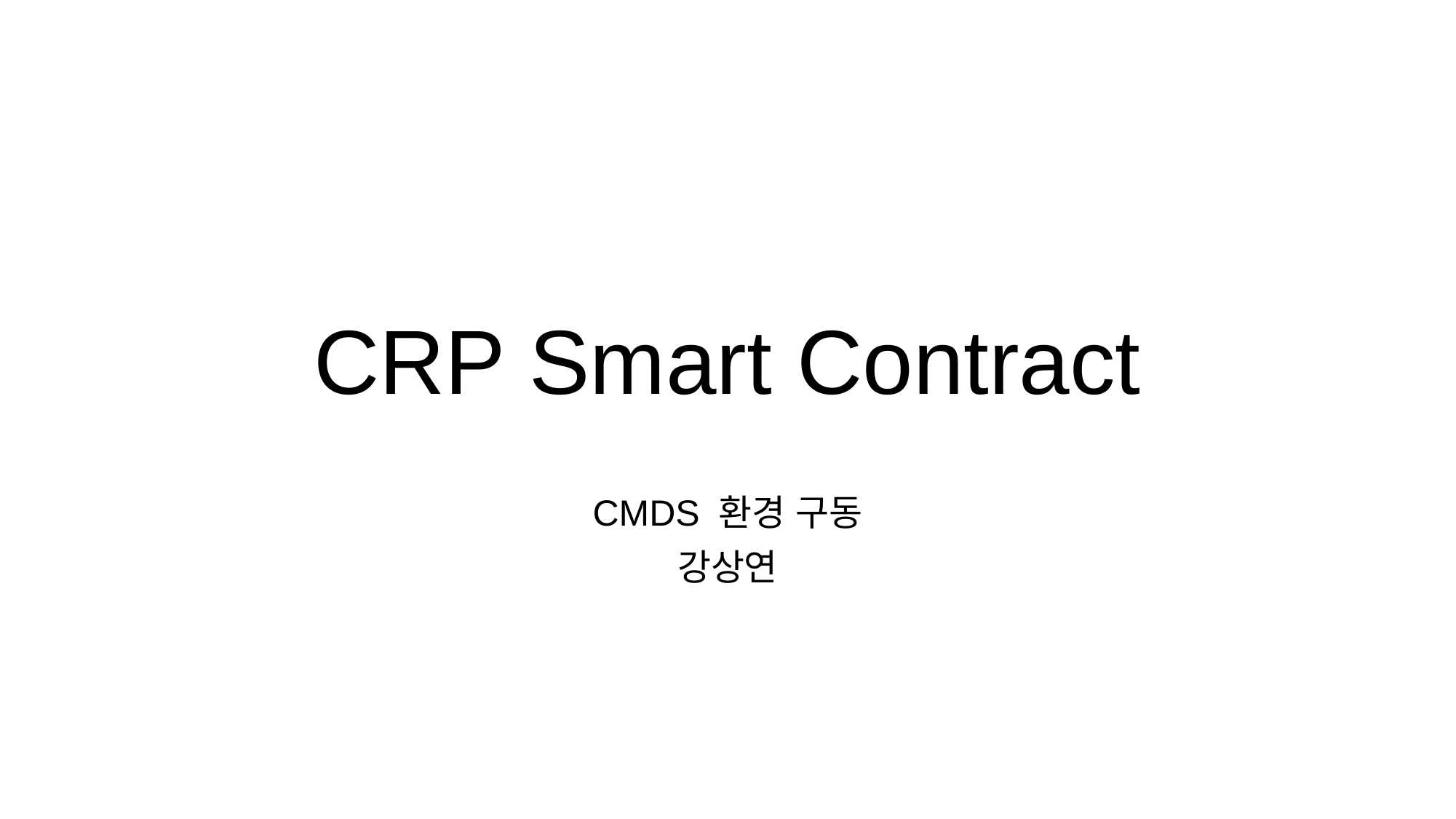

# CRP Smart Contract

CMDS 환경 구동
강상연